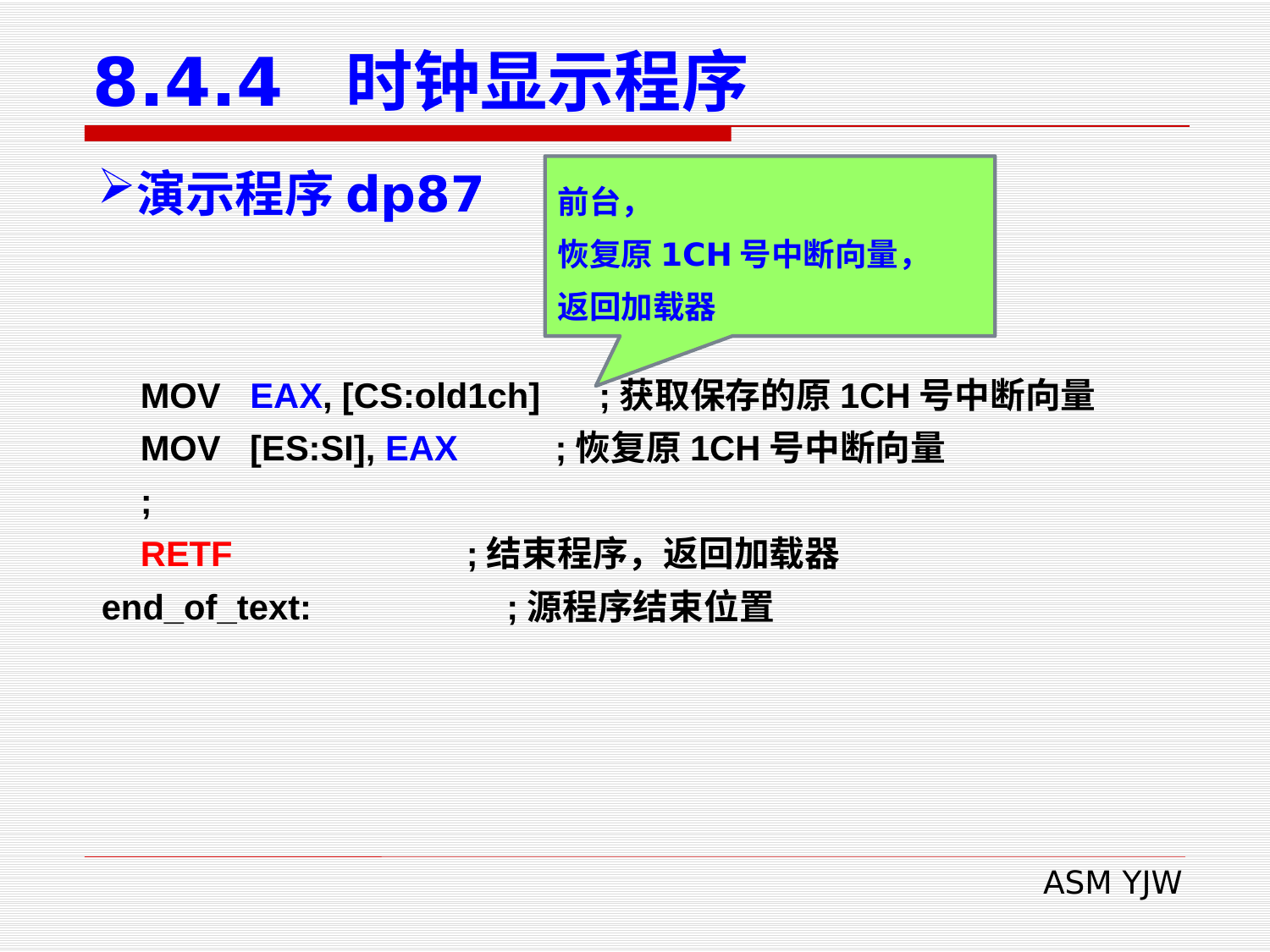

# 8.4.4  时钟显示程序
演示程序dp87
前台，
恢复原1CH号中断向量，
返回加载器
    MOV   EAX, [CS:old1ch]      ;获取保存的原1CH号中断向量
    MOV   [ES:SI], EAX          ;恢复原1CH号中断向量
    ;
    RETF                        ;结束程序，返回加载器
end_of_text:                    ;源程序结束位置